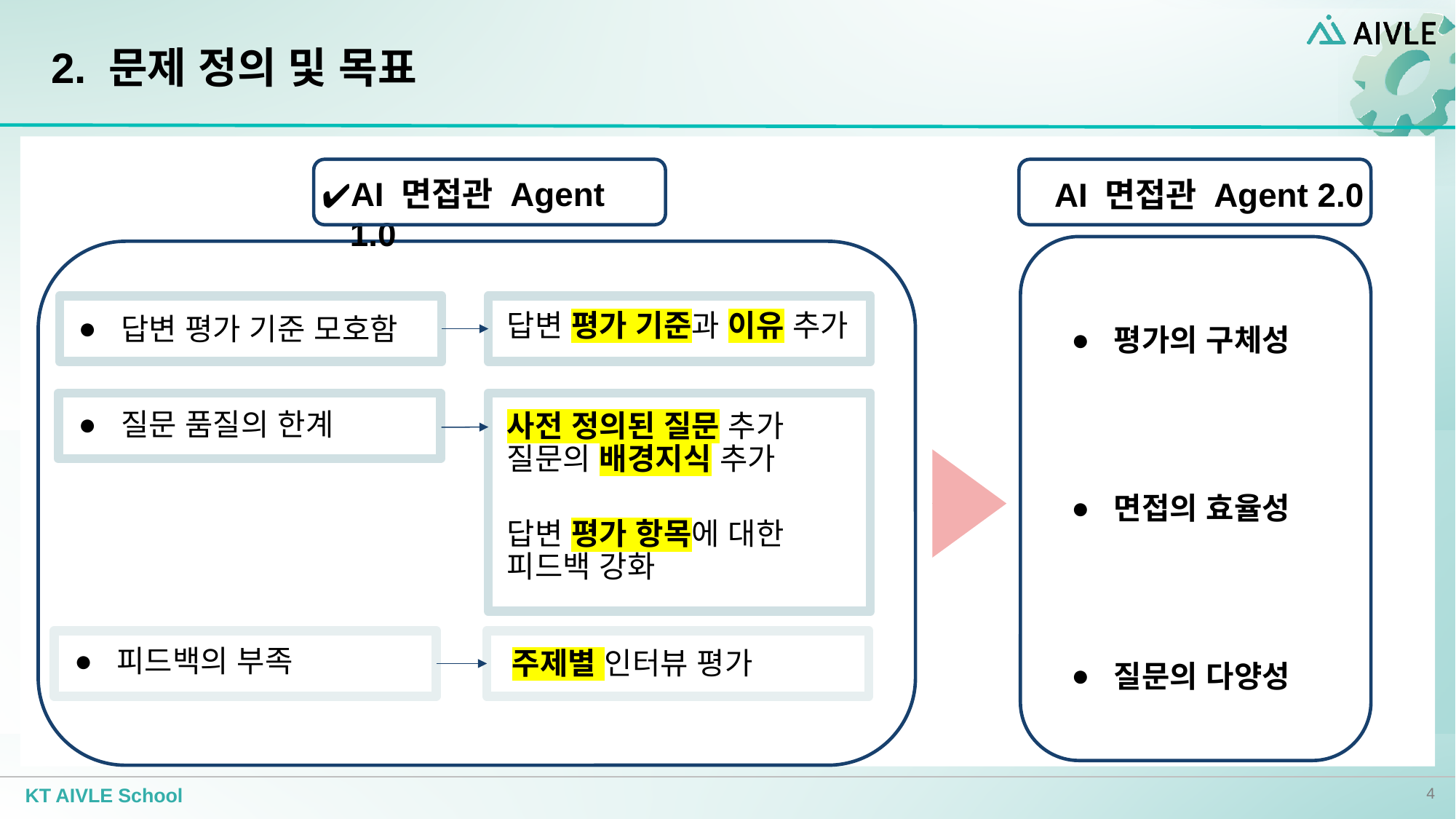

# 2. 문제 정의 및 목표

AI 면접관 Agent 1.0

AI 면접관 Agent 2.0

답변 평가 기준과 이유 추가
답변 평가 기준 모호함

평가의 구체성

질문 품질의 한계
사전 정의된 질문 추가
질문의 배경지식 추가

면접의 효율성
답변 평가 항목에 대한 피드백 강화

피드백의 부족

주제별 인터뷰 평가
질문의 다양성